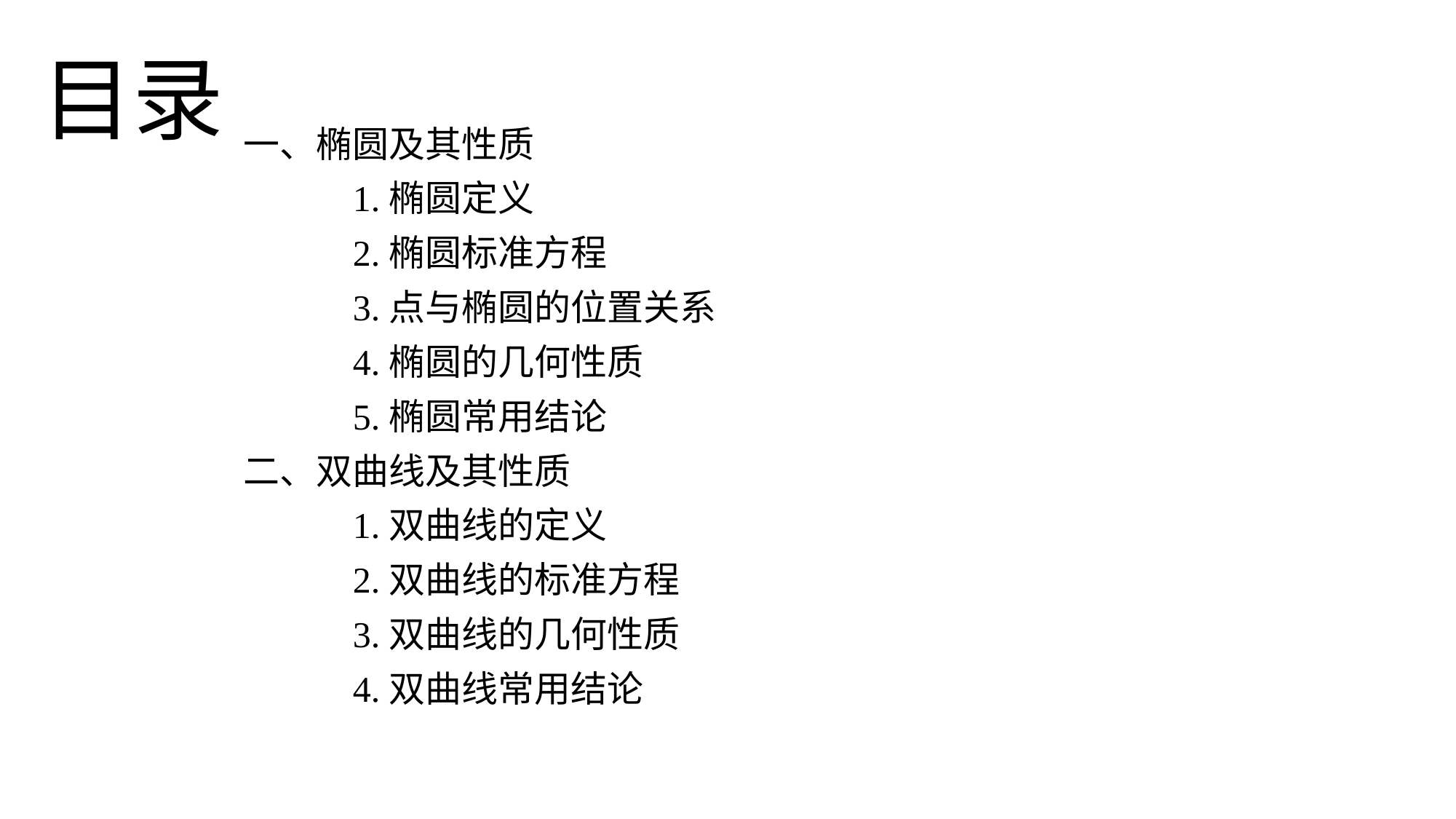

目录
一、椭圆及其性质
	1.椭圆定义
 	2.椭圆标准方程
	3.点与椭圆的位置关系
	4.椭圆的几何性质
	5.椭圆常用结论
二、双曲线及其性质
	1.双曲线的定义
	2.双曲线的标准方程
	3.双曲线的几何性质
	4.双曲线常用结论